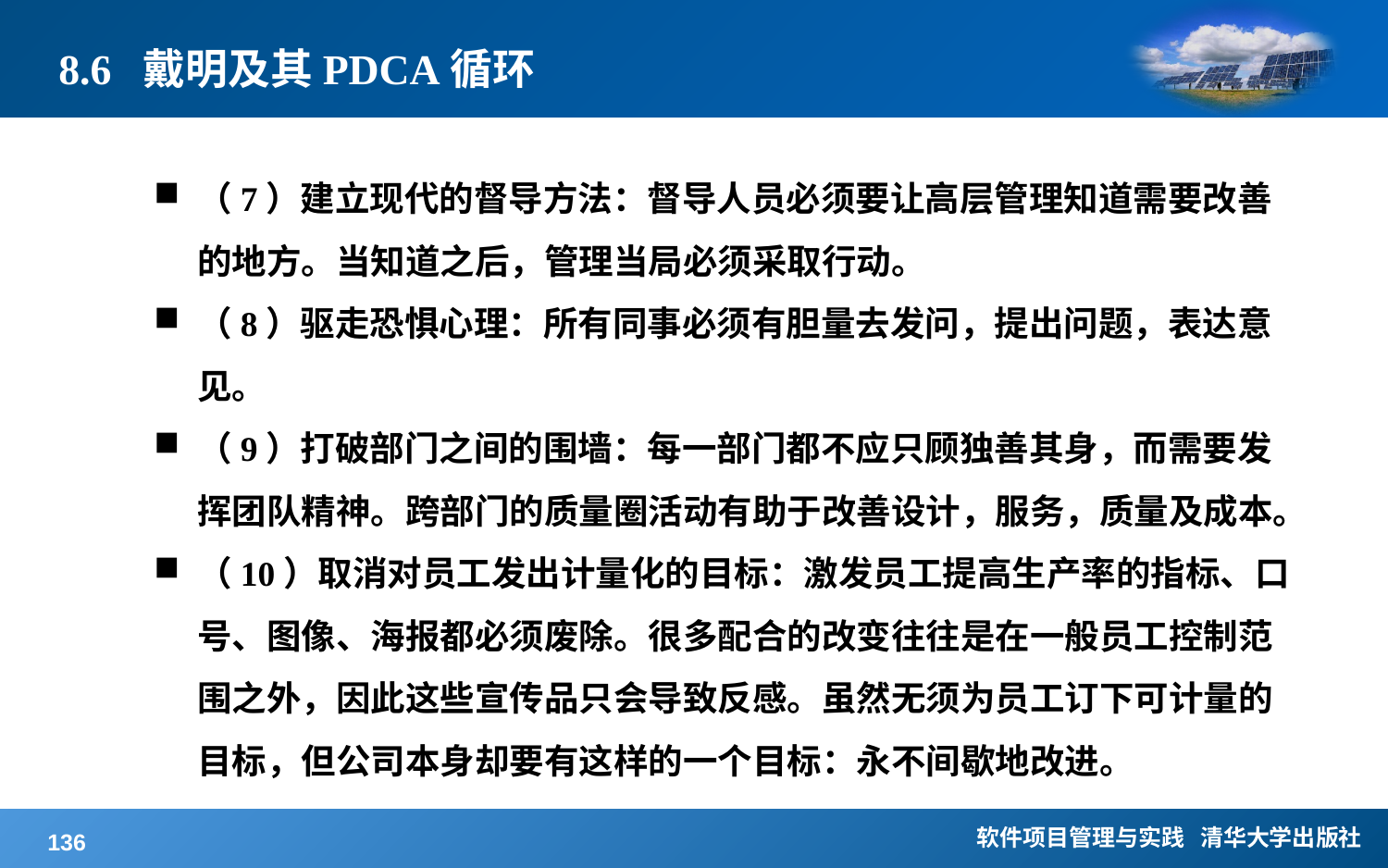

# 8.6  戴明及其PDCA循环
（7）建立现代的督导方法：督导人员必须要让高层管理知道需要改善的地方。当知道之后，管理当局必须采取行动。
（8）驱走恐惧心理：所有同事必须有胆量去发问，提出问题，表达意见。
（9）打破部门之间的围墙：每一部门都不应只顾独善其身，而需要发挥团队精神。跨部门的质量圈活动有助于改善设计，服务，质量及成本。
（10）取消对员工发出计量化的目标：激发员工提高生产率的指标、口号、图像、海报都必须废除。很多配合的改变往往是在一般员工控制范围之外，因此这些宣传品只会导致反感。虽然无须为员工订下可计量的目标，但公司本身却要有这样的一个目标：永不间歇地改进。